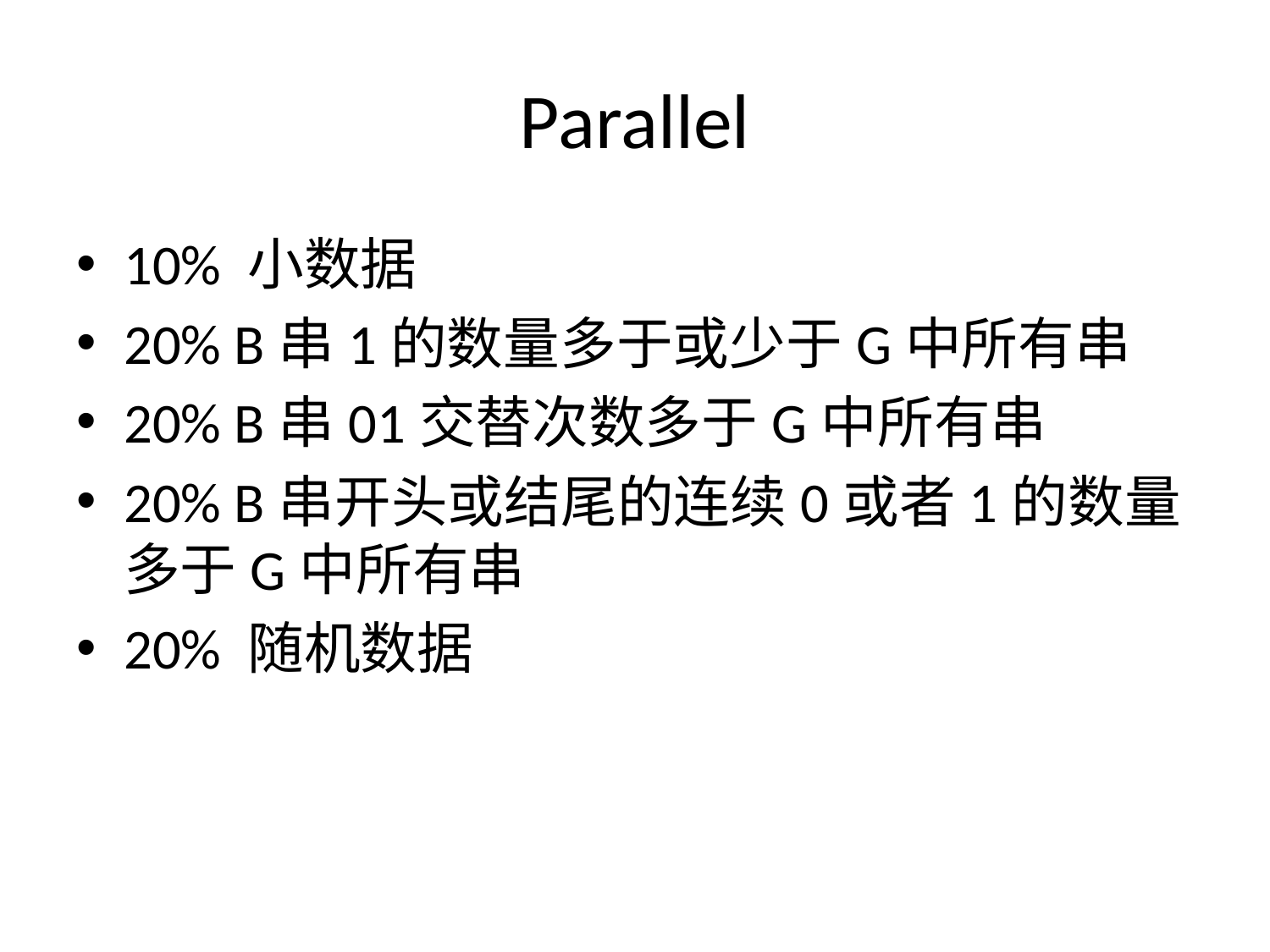

# Parallel
10% 小数据
20% B串1的数量多于或少于G中所有串
20% B串01交替次数多于G中所有串
20% B串开头或结尾的连续0或者1的数量多于G中所有串
20% 随机数据